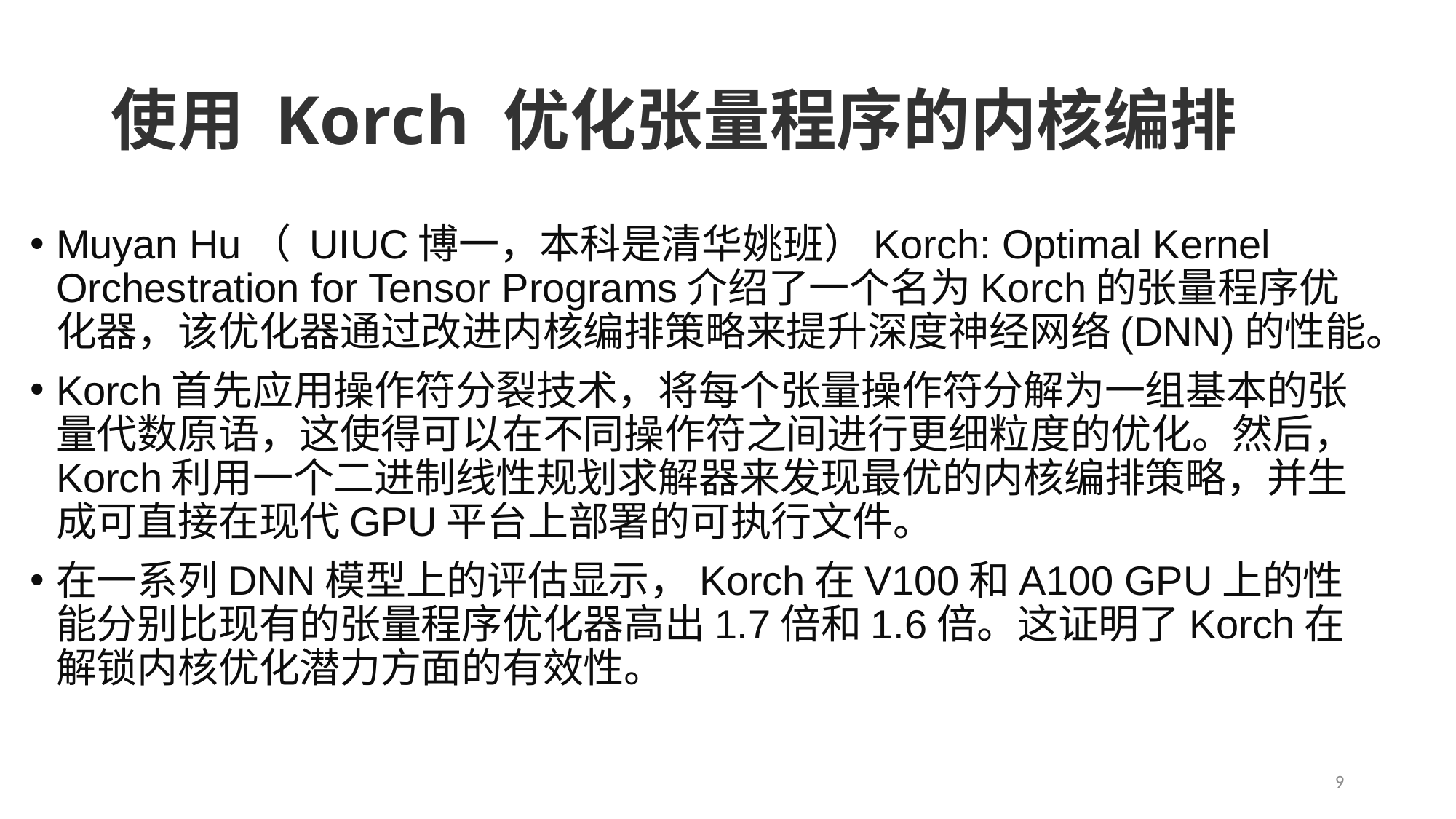

# 使用 Korch 优化张量程序的内核编排
Muyan Hu（ UIUC博一，本科是清华姚班）Korch: Optimal Kernel Orchestration for Tensor Programs介绍了一个名为Korch的张量程序优化器，该优化器通过改进内核编排策略来提升深度神经网络(DNN)的性能。
Korch首先应用操作符分裂技术，将每个张量操作符分解为一组基本的张量代数原语，这使得可以在不同操作符之间进行更细粒度的优化。然后，Korch利用一个二进制线性规划求解器来发现最优的内核编排策略，并生成可直接在现代GPU平台上部署的可执行文件。
在一系列DNN模型上的评估显示，Korch在V100和A100 GPU上的性能分别比现有的张量程序优化器高出1.7倍和1.6倍。这证明了Korch在解锁内核优化潜力方面的有效性。
9